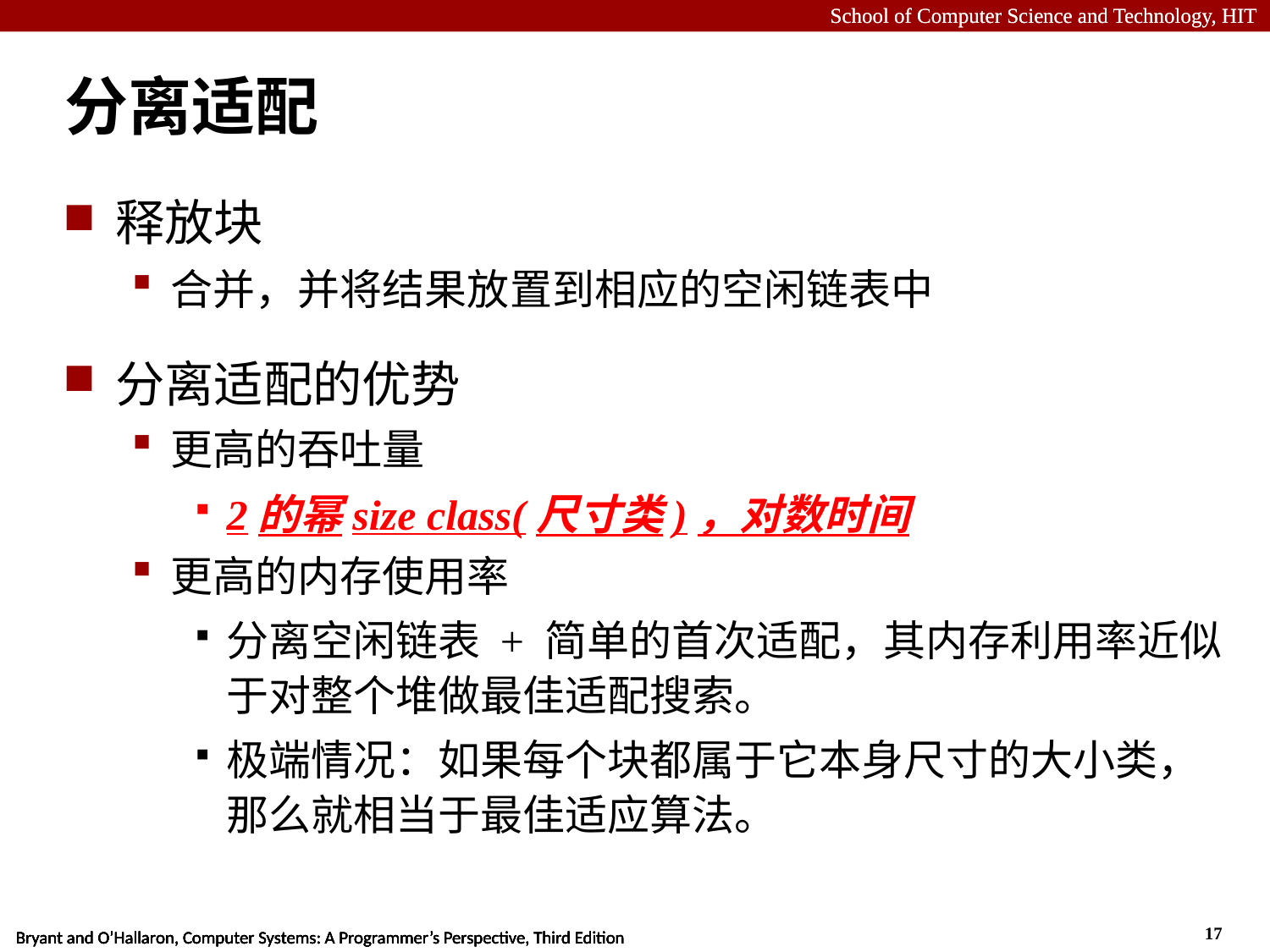

# 分离适配
释放块
合并，并将结果放置到相应的空闲链表中
分离适配的优势
更高的吞吐量
2的幂size class(尺寸类)，对数时间
更高的内存使用率
分离空闲链表 + 简单的首次适配，其内存利用率近似于对整个堆做最佳适配搜索。
极端情况：如果每个块都属于它本身尺寸的大小类，那么就相当于最佳适应算法。